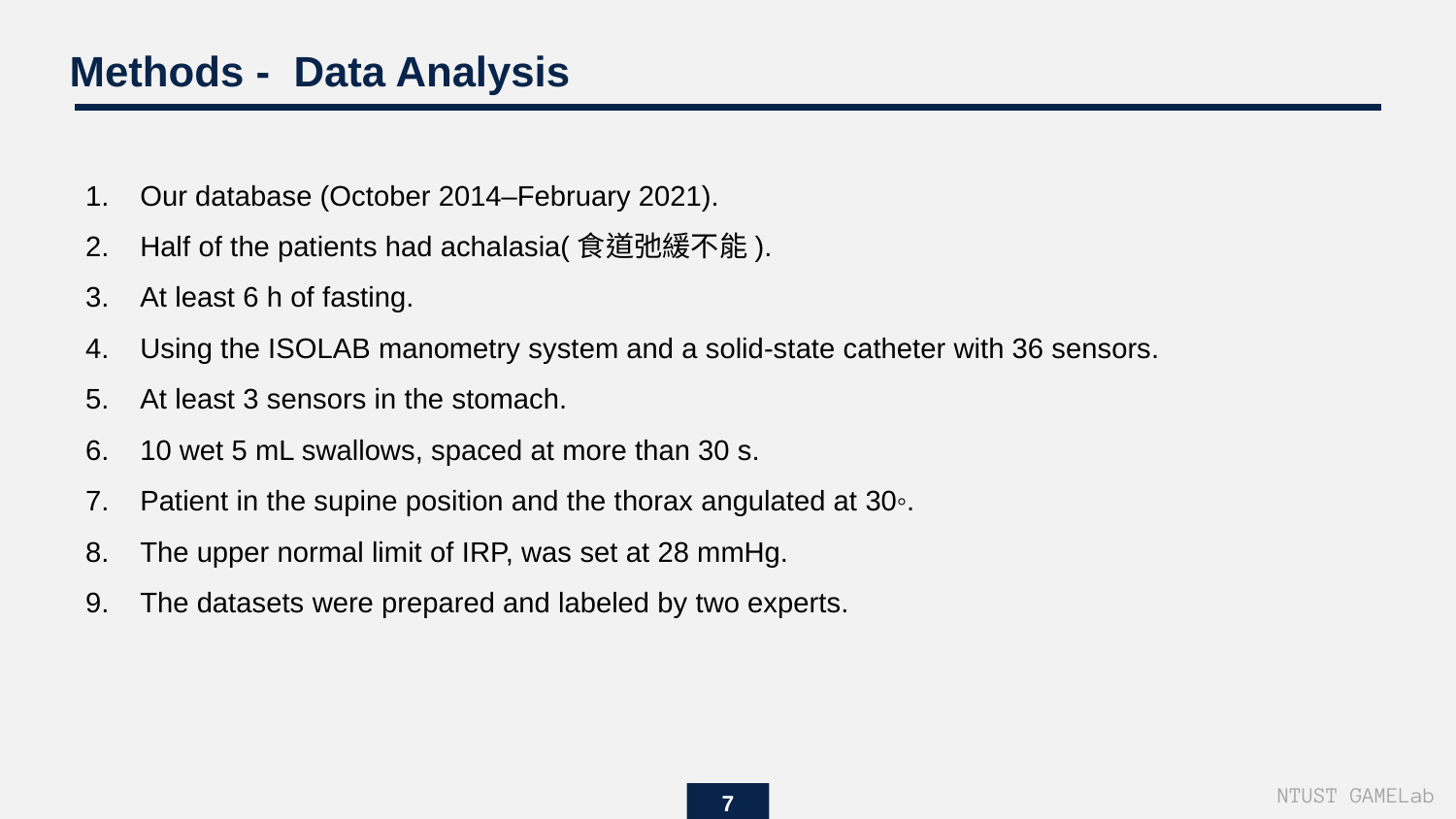

Methods -  Data Analysis

Our database (October 2014–February 2021).
Half of the patients had achalasia(食道弛緩不能).
At least 6 h of fasting.
Using the ISOLAB manometry system and a solid-state catheter with 36 sensors.
At least 3 sensors in the stomach.
10 wet 5 mL swallows, spaced at more than 30 s.
Patient in the supine position and the thorax angulated at 30◦.
The upper normal limit of IRP, was set at 28 mmHg.
The datasets were prepared and labeled by two experts.
NTUST GAMELab
7